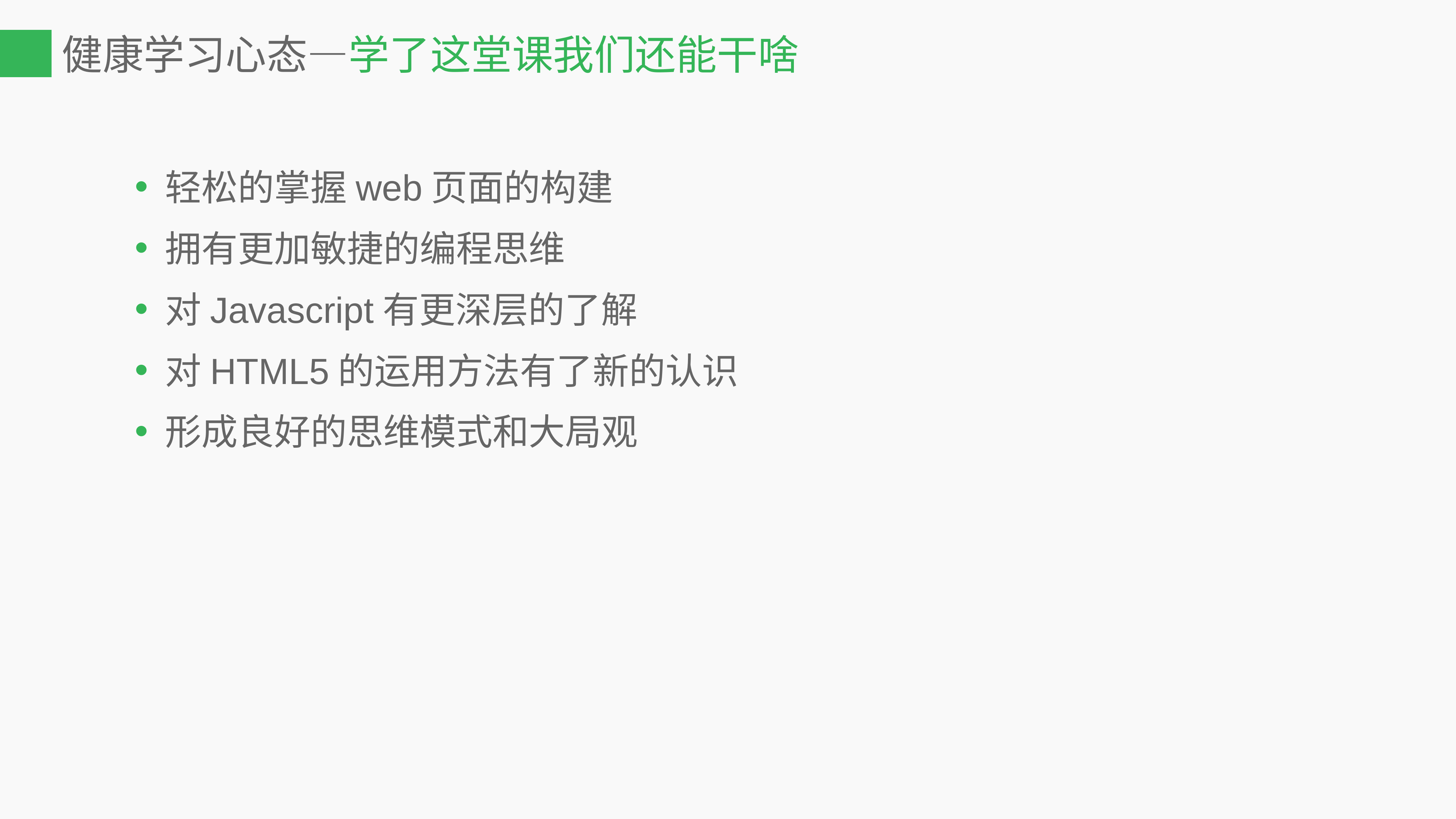

# 健康学习心态—学了这堂课我们还能干啥
轻松的掌握web页面的构建
拥有更加敏捷的编程思维
对Javascript有更深层的了解
对HTML5的运用方法有了新的认识
形成良好的思维模式和大局观